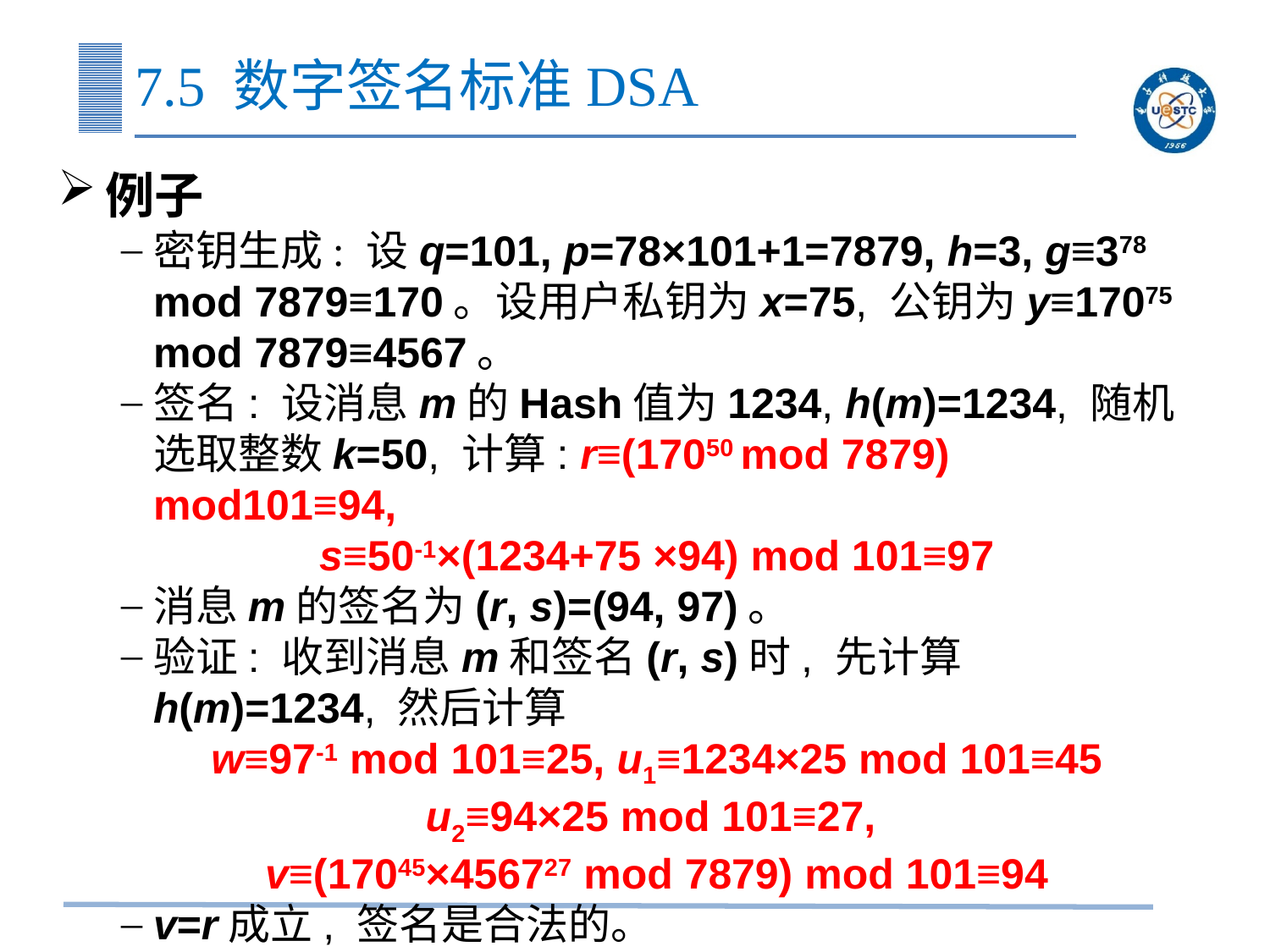

# 7.5 数字签名标准DSA
例子
密钥生成: 设q=101, p=78×101+1=7879, h=3, g≡378 mod 7879≡170。设用户私钥为x=75, 公钥为y≡17075 mod 7879≡4567。
签名: 设消息m的Hash值为1234, h(m)=1234, 随机选取整数k=50, 计算: r≡(17050 mod 7879) mod101≡94,
s≡50-1×(1234+75 ×94) mod 101≡97
消息m的签名为(r, s)=(94, 97)。
验证: 收到消息m和签名(r, s)时, 先计算h(m)=1234, 然后计算
w≡97-1 mod 101≡25, u1≡1234×25 mod 101≡45
u2≡94×25 mod 101≡27,
v≡(17045×456727 mod 7879) mod 101≡94
v=r成立, 签名是合法的。